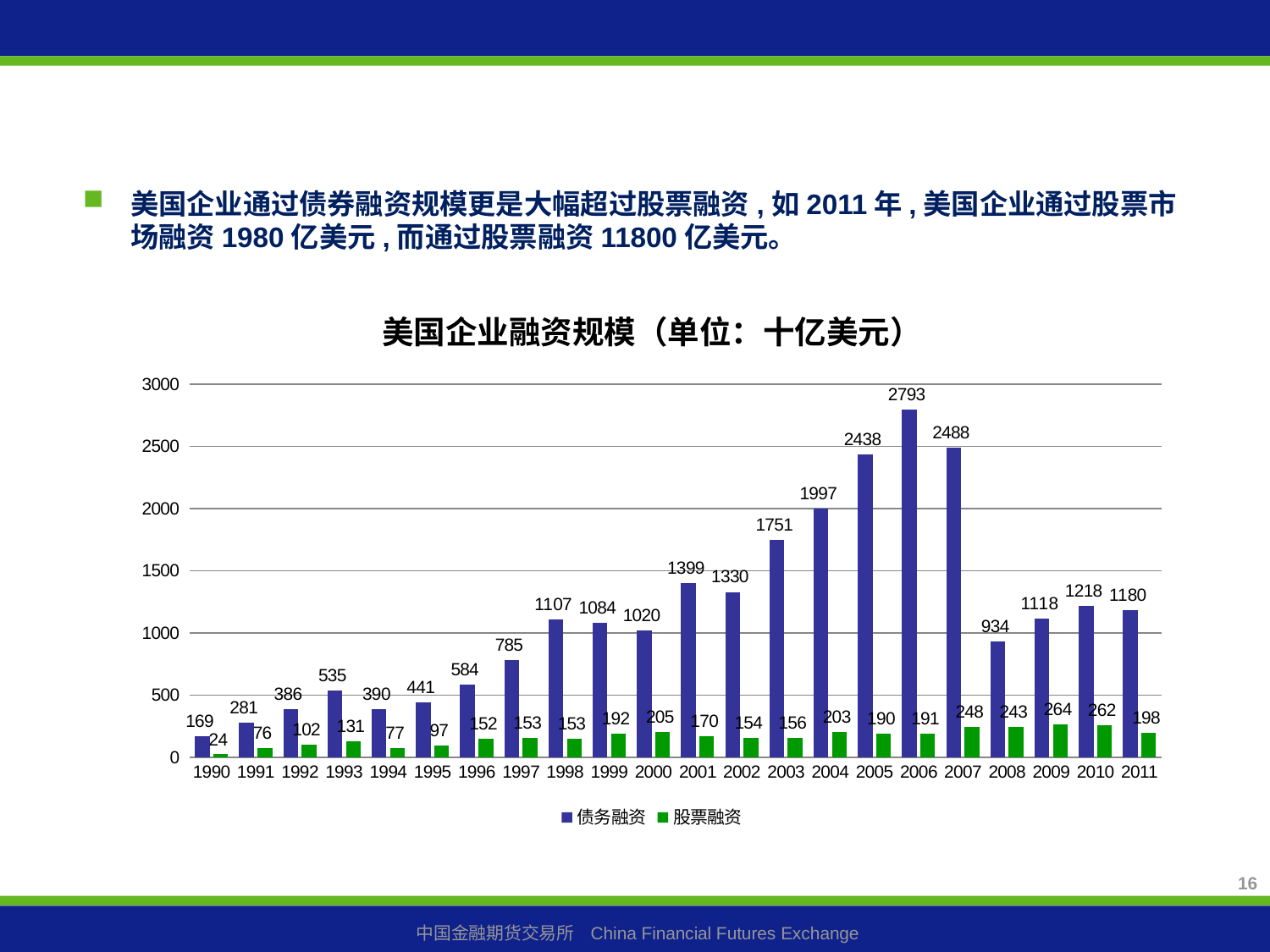

美国企业通过债券融资规模更是大幅超过股票融资,如2011年,美国企业通过股票市场融资1980亿美元,而通过股票融资11800亿美元。

### Chart: 美国企业融资规模（单位：十亿美元）

| Category | 债务融资 | 股票融资 |
|---|---|---|
| 1990 | 168.8 | 23.9 |
| 1991 | 281.2 | 75.9 |
| 1992 | 386.3 | 101.8 |
| 1993 | 535.2 | 130.8 |
| 1994 | 389.8 | 76.9 |
| 1995 | 441.4 | 97.1 |
| 1996 | 584.3 | 151.9 |
| 1997 | 784.5 | 153.4 |
| 1998 | 1107.3 | 152.7 |
| 1999 | 1083.7 | 191.7 |
| 2000 | 1020.3 | 204.5 |
| 2001 | 1399.4 | 169.7 |
| 2002 | 1329.6 | 154.0 |
| 2003 | 1750.6 | 156.3 |
| 2004 | 1997.4 | 202.7 |
| 2005 | 2437.6 | 190.4 |
| 2006 | 2793.0 | 190.5 |
| 2007 | 2488.2 | 247.5 |
| 2008 | 933.8000000000001 | 242.60499999999996 |
| 2009 | 1118.2033999999999 | 264.1726 |
| 2010 | 1218.3861540799999 | 261.6501999999999 |
| 2011 | 1180.482574 | 198.3798 |
16